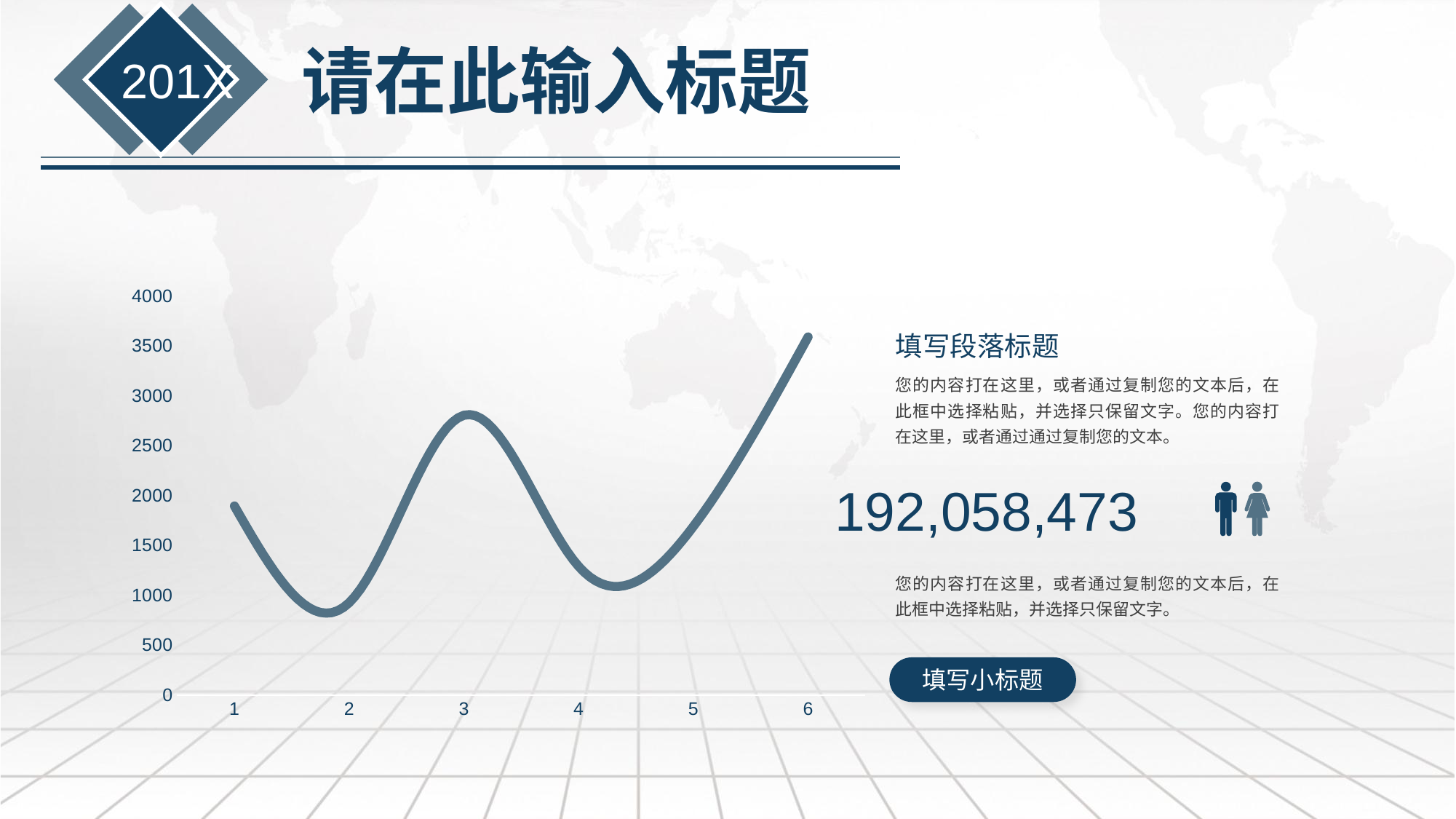

请在此输入标题
201X

### Chart

| Category | 系列 1 |
|---|---|
| 1.0 | 1895.0 |
| 2.0 | 926.0 |
| 3.0 | 2805.0 |
| 4.0 | 1290.0 |
| 5.0 | 1690.0 |
| 6.0 | 3590.0 |
填写段落标题
您的内容打在这里，或者通过复制您的文本后，在此框中选择粘贴，并选择只保留文字。您的内容打在这里，或者通过通过复制您的文本。
192,058,473

您的内容打在这里，或者通过复制您的文本后，在此框中选择粘贴，并选择只保留文字。
填写小标题